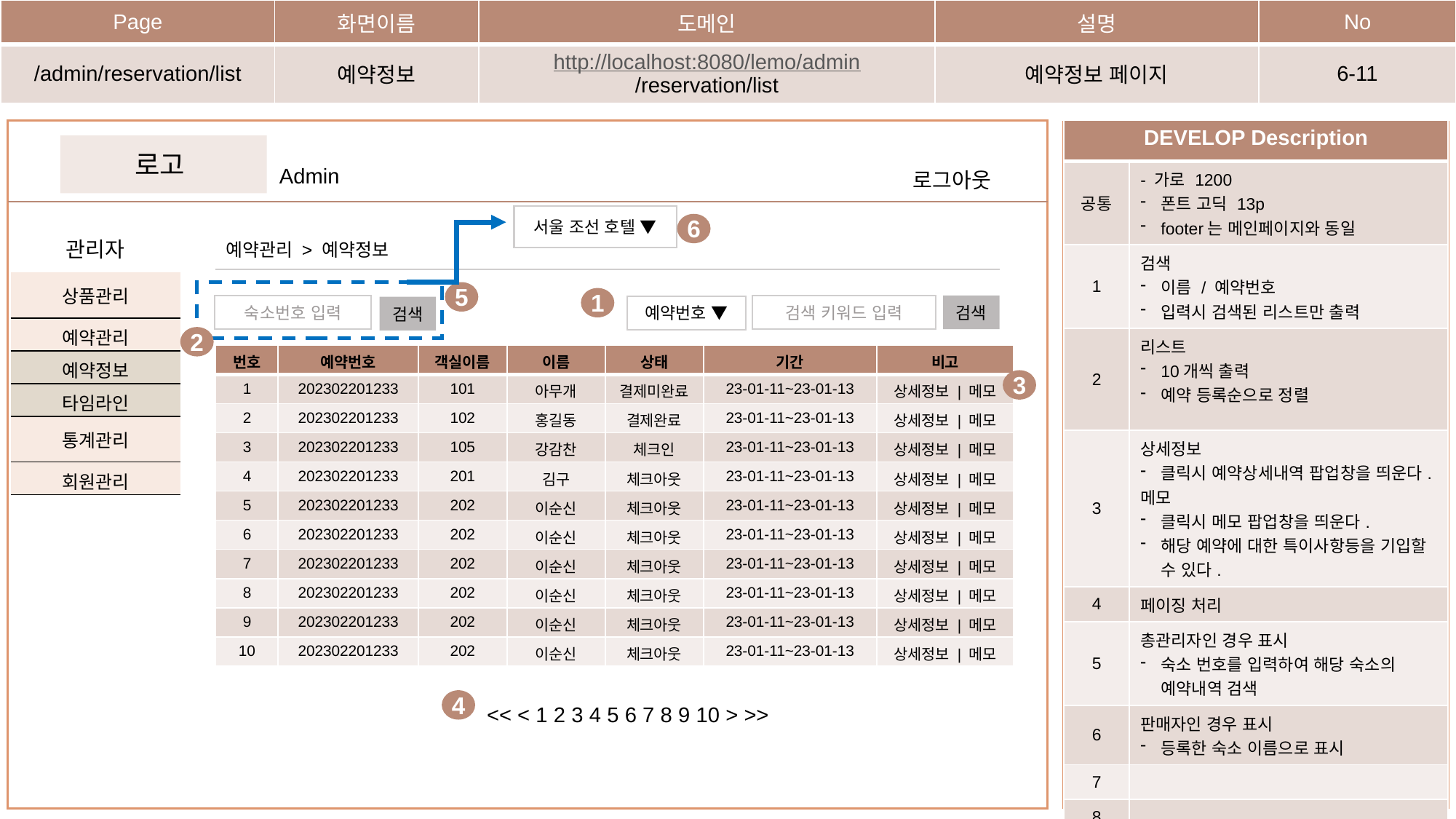

| Page | 화면이름 | 도메인 | 설명 | No |
| --- | --- | --- | --- | --- |
| /admin/reservation/list | 예약정보 | http://localhost:8080/lemo/admin /reservation/list | 예약정보 페이지 | 6-11 |
| DEVELOP Description |  |
| --- | --- |
| 공통 | - 가로 1200 폰트 고딕 13p footer는 메인페이지와 동일 |
| 1 | 검색 이름 / 예약번호 입력시 검색된 리스트만 출력 |
| 2 | 리스트 10개씩 출력 예약 등록순으로 정렬 |
| 3 | 상세정보 클릭시 예약상세내역 팝업창을 띄운다. 메모 클릭시 메모 팝업창을 띄운다. 해당 예약에 대한 특이사항등을 기입할 수 있다. |
| 4 | 페이징 처리 |
| 5 | 총관리자인 경우 표시 숙소 번호를 입력하여 해당 숙소의 예약내역 검색 |
| 6 | 판매자인 경우 표시 등록한 숙소 이름으로 표시 |
| 7 |  |
| 8 |  |

로고
Admin
로그아웃
서울 조선 호텔 ▼
6

예약관리 > 예약정보
관리자
1
| 상품관리 |
| --- |
| 예약관리 |
| 예약정보 |
| 타임라인 |
| 통계관리 |
| 회원관리 |
1
5
1

1

숙소번호 입력
검색 키워드 입력
검색
예약번호 ▼
검색
2

| 번호 | 예약번호 | 객실이름 | 이름 | 상태 | 기간 | 비고 |
| --- | --- | --- | --- | --- | --- | --- |
| 1 | 202302201233 | 101 | 아무개 | 결제미완료 | 23-01-11~23-01-13 | 상세정보 | 메모 |
| 2 | 202302201233 | 102 | 홍길동 | 결제완료 | 23-01-11~23-01-13 | 상세정보 | 메모 |
| 3 | 202302201233 | 105 | 강감찬 | 체크인 | 23-01-11~23-01-13 | 상세정보 | 메모 |
| 4 | 202302201233 | 201 | 김구 | 체크아웃 | 23-01-11~23-01-13 | 상세정보 | 메모 |
| 5 | 202302201233 | 202 | 이순신 | 체크아웃 | 23-01-11~23-01-13 | 상세정보 | 메모 |
| 6 | 202302201233 | 202 | 이순신 | 체크아웃 | 23-01-11~23-01-13 | 상세정보 | 메모 |
| 7 | 202302201233 | 202 | 이순신 | 체크아웃 | 23-01-11~23-01-13 | 상세정보 | 메모 |
| 8 | 202302201233 | 202 | 이순신 | 체크아웃 | 23-01-11~23-01-13 | 상세정보 | 메모 |
| 9 | 202302201233 | 202 | 이순신 | 체크아웃 | 23-01-11~23-01-13 | 상세정보 | 메모 |
| 10 | 202302201233 | 202 | 이순신 | 체크아웃 | 23-01-11~23-01-13 | 상세정보 | 메모 |
1
3

4

<< < 1 2 3 4 5 6 7 8 9 10 > >>